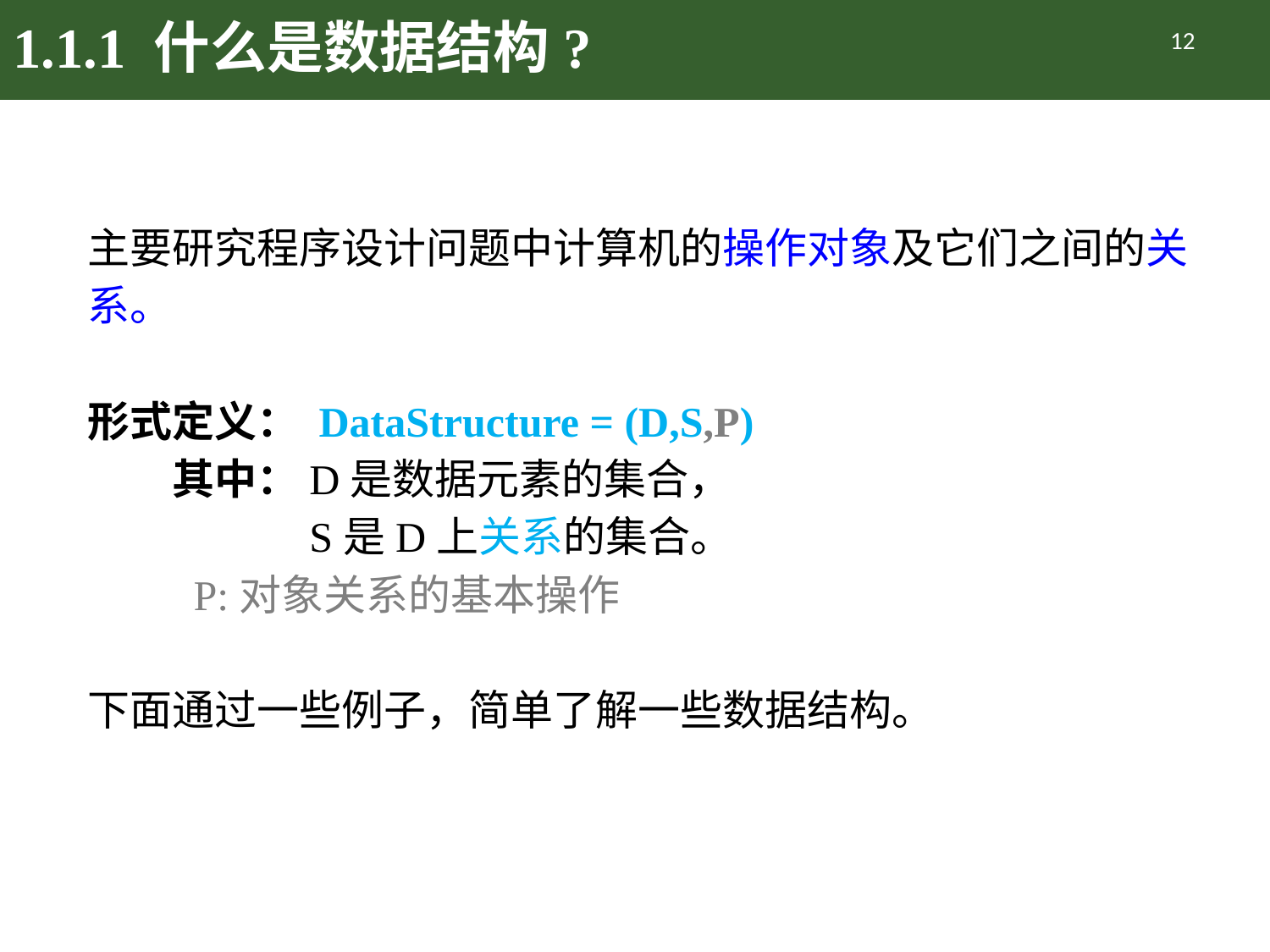

# 1.1.1 什么是数据结构?
12
主要研究程序设计问题中计算机的操作对象及它们之间的关系。

形式定义： DataStructure = (D,S,P)
　　其中：D是数据元素的集合，
　　　　　S是D上关系的集合。
          P:对象关系的基本操作

下面通过一些例子，简单了解一些数据结构。